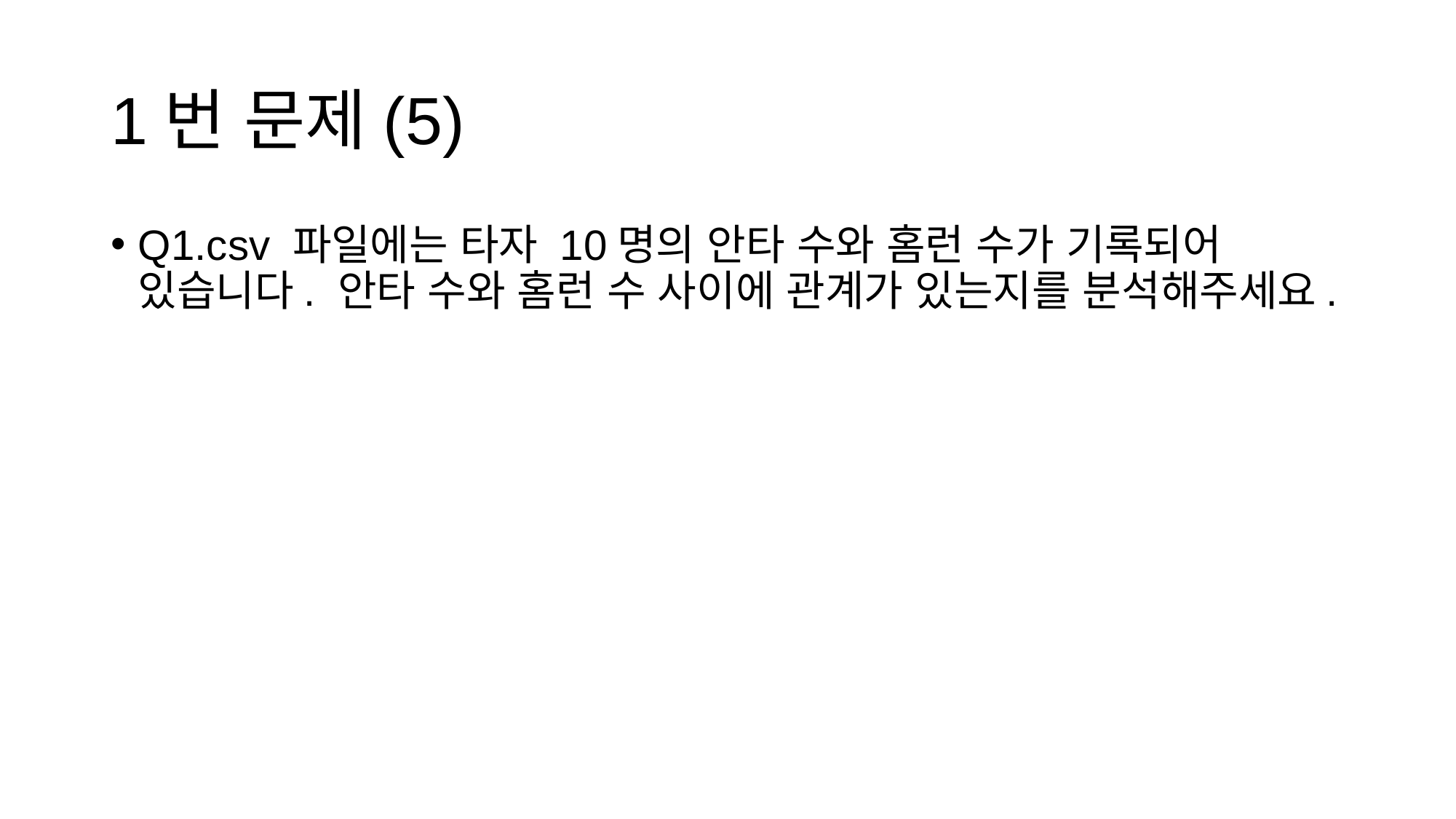

# 1번 문제(5)
Q1.csv 파일에는 타자 10명의 안타 수와 홈런 수가 기록되어 있습니다. 안타 수와 홈런 수 사이에 관계가 있는지를 분석해주세요.